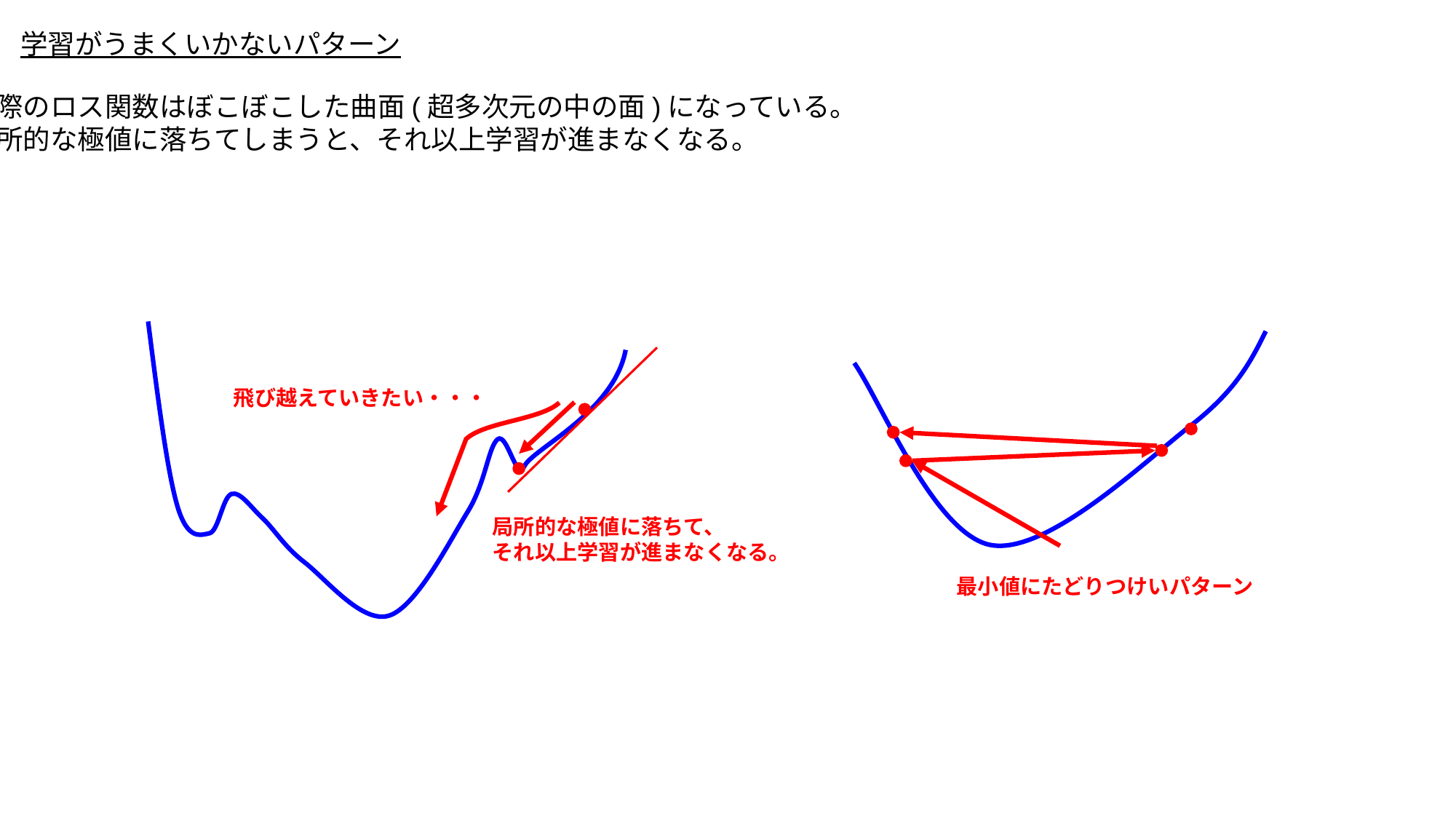

学習がうまくいかないパターン
実際のロス関数はぼこぼこした曲面(超多次元の中の面)になっている。
局所的な極値に落ちてしまうと、それ以上学習が進まなくなる。

飛び越えていきたい・・・

局所的な極値に落ちて、
それ以上学習が進まなくなる。
最小値にたどりつけいパターン